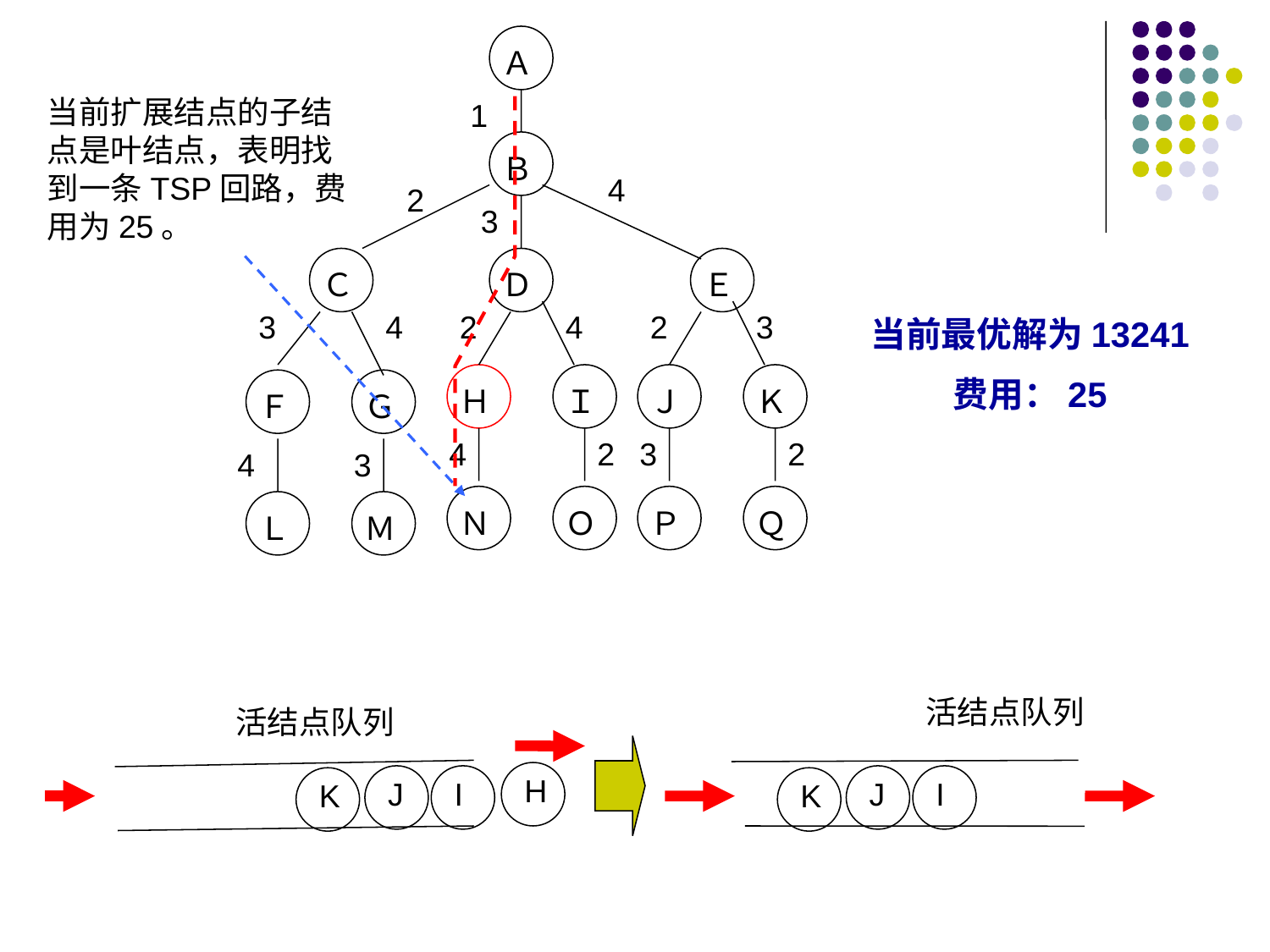

Ａ
当前扩展结点的子结点是叶结点，表明找到一条TSP回路，费用为25。

1

当前最优解为13241
费用：25

Ｂ
4
2

3

Ｃ
Ｄ
Ｅ
3
4
2

4
2

3

Ｉ

Ｊ

Ｋ

Ｈ
Ｆ
Ｇ
4

2
3

2
4

3

Ｎ

Ｏ

Ｐ

Ｑ

Ｌ

Ｍ
活结点队列

J

I

K

活结点队列

H

J

I

K